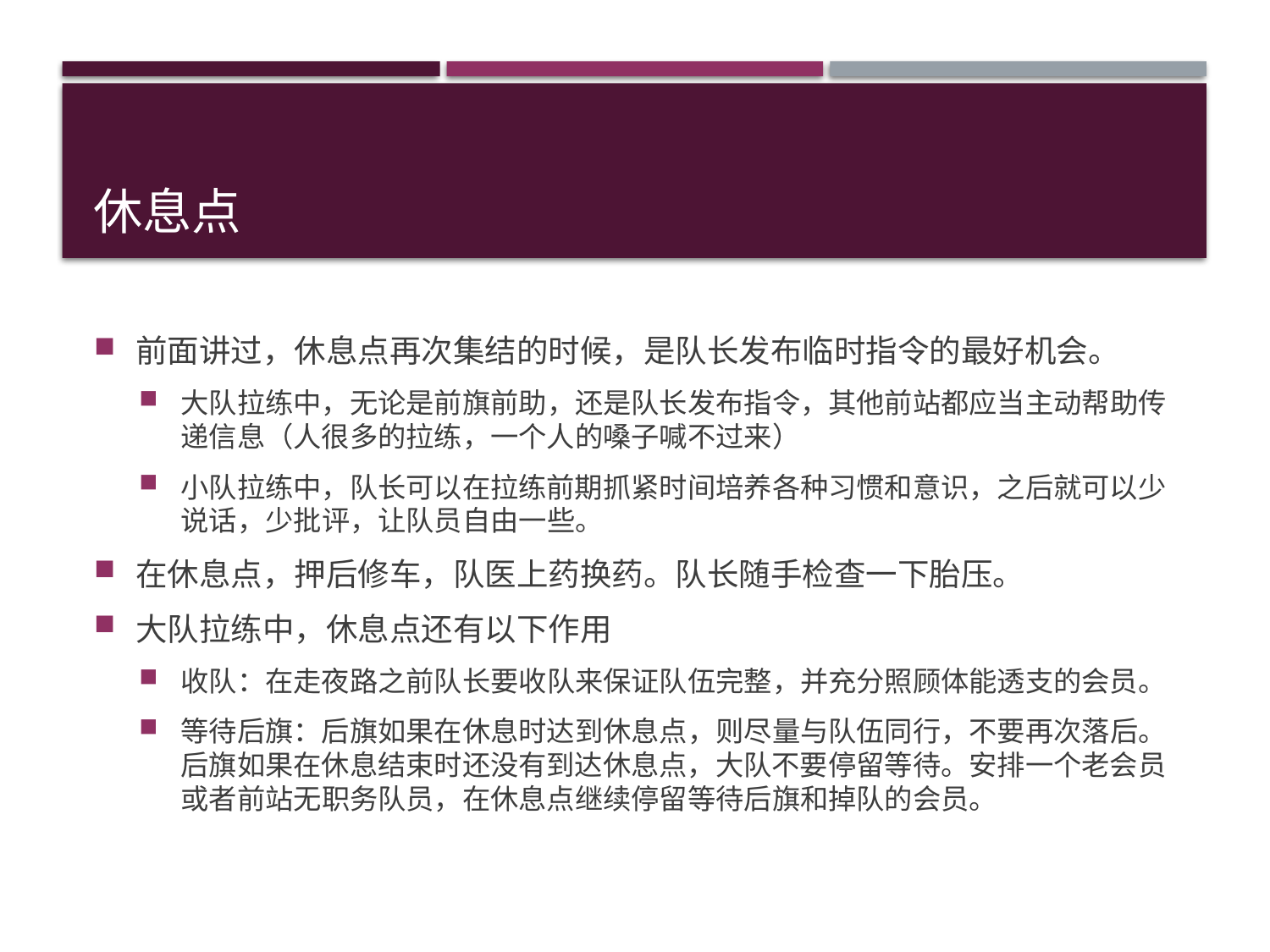

# 休息点
前面讲过，休息点再次集结的时候，是队长发布临时指令的最好机会。
大队拉练中，无论是前旗前助，还是队长发布指令，其他前站都应当主动帮助传递信息（人很多的拉练，一个人的嗓子喊不过来）
小队拉练中，队长可以在拉练前期抓紧时间培养各种习惯和意识，之后就可以少说话，少批评，让队员自由一些。
在休息点，押后修车，队医上药换药。队长随手检查一下胎压。
大队拉练中，休息点还有以下作用
收队：在走夜路之前队长要收队来保证队伍完整，并充分照顾体能透支的会员。
等待后旗：后旗如果在休息时达到休息点，则尽量与队伍同行，不要再次落后。后旗如果在休息结束时还没有到达休息点，大队不要停留等待。安排一个老会员或者前站无职务队员，在休息点继续停留等待后旗和掉队的会员。